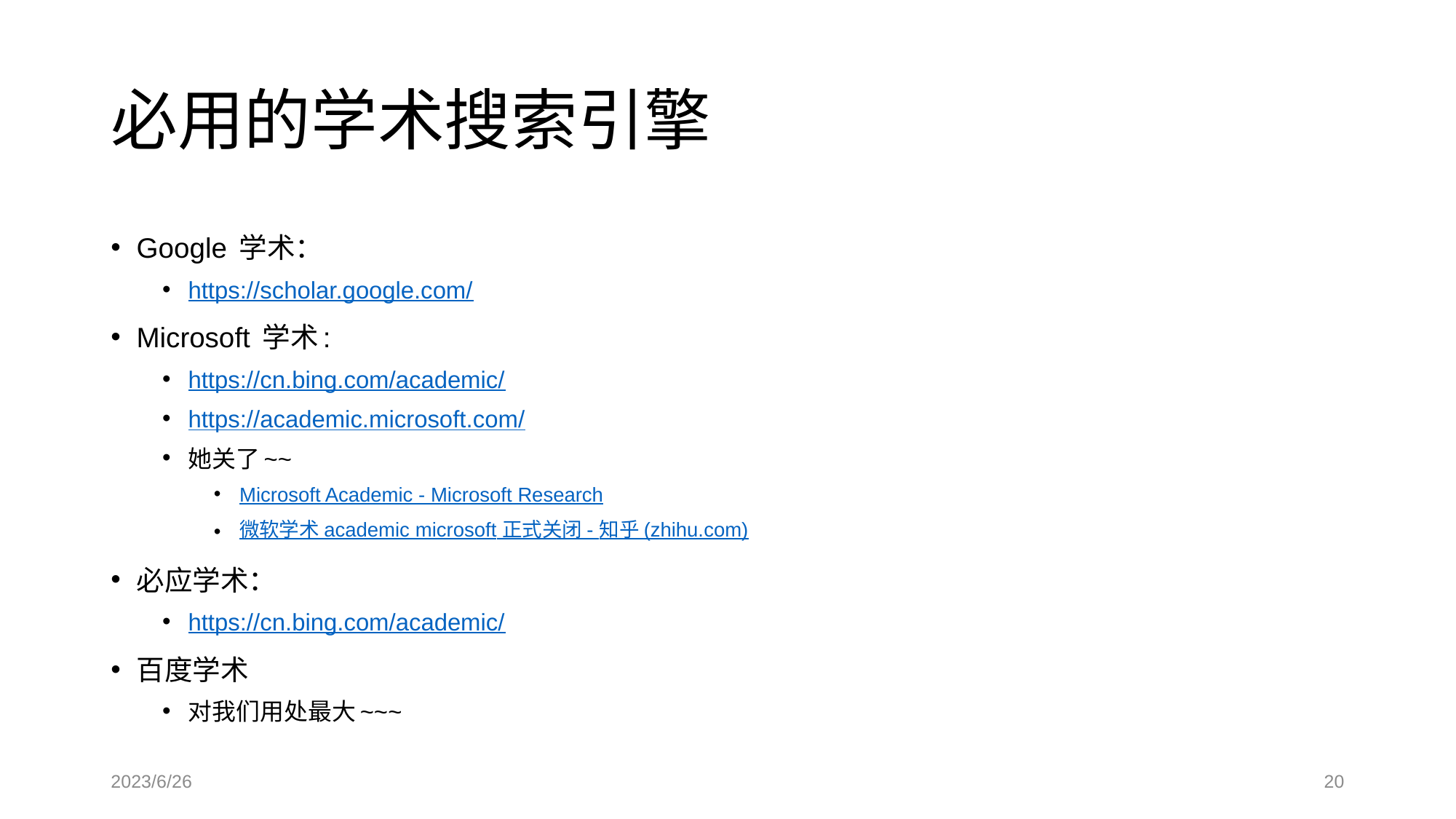

# 必用的学术搜索引擎
Google 学术：
https://scholar.google.com/
Microsoft 学术:
https://cn.bing.com/academic/
https://academic.microsoft.com/
她关了~~
Microsoft Academic - Microsoft Research
微软学术 academic microsoft 正式关闭 - 知乎 (zhihu.com)
必应学术：
https://cn.bing.com/academic/
百度学术
对我们用处最大~~~
2023/6/26
20